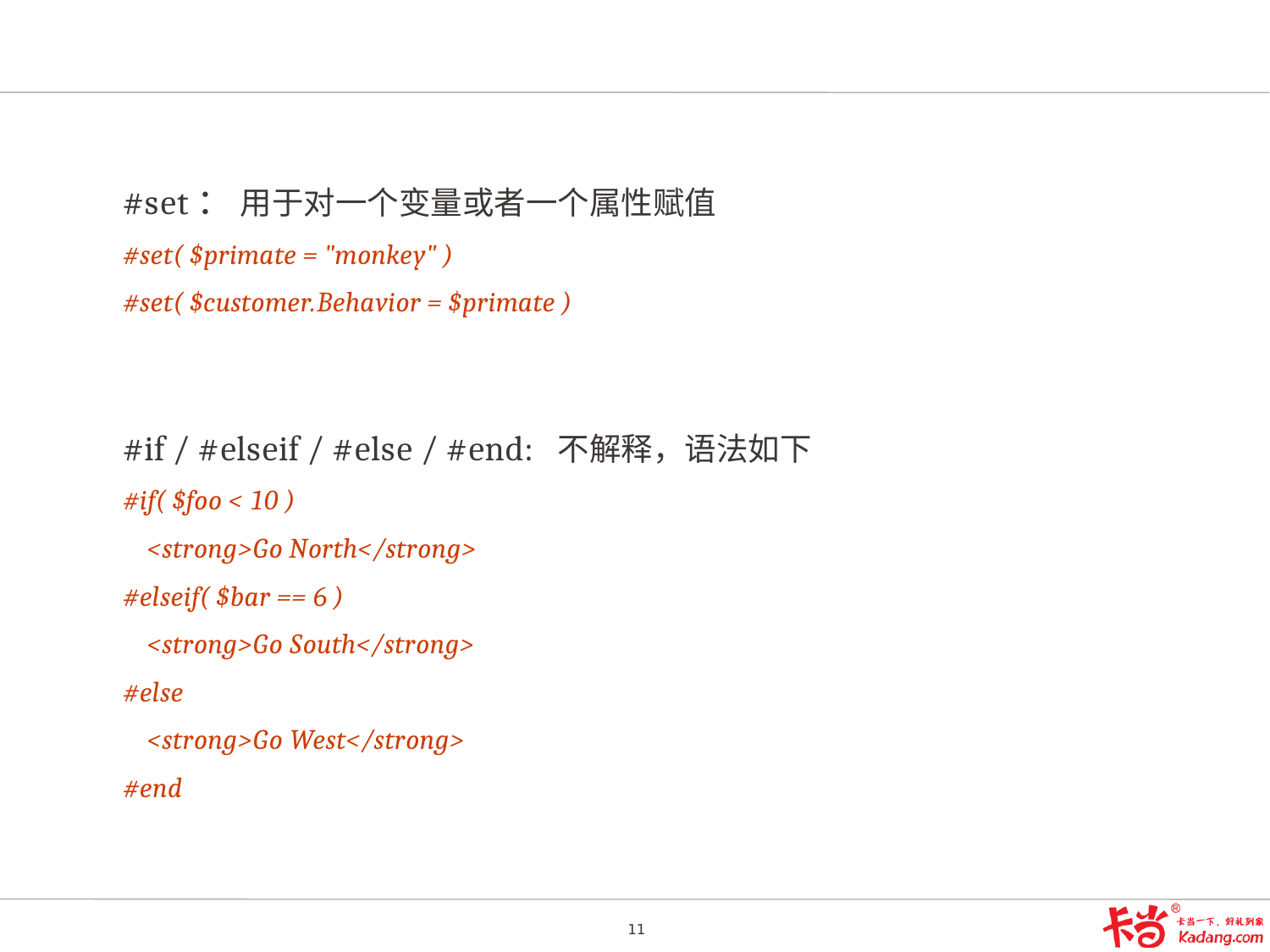

#
#set： 用于对一个变量或者一个属性赋值
#set( $primate = "monkey" )
#set( $customer.Behavior = $primate )

#if / #elseif / #else / #end:  不解释，语法如下
#if( $foo < 10 )
    <strong>Go North</strong>
#elseif( $bar == 6 )
    <strong>Go South</strong>
#else
    <strong>Go West</strong>
#end